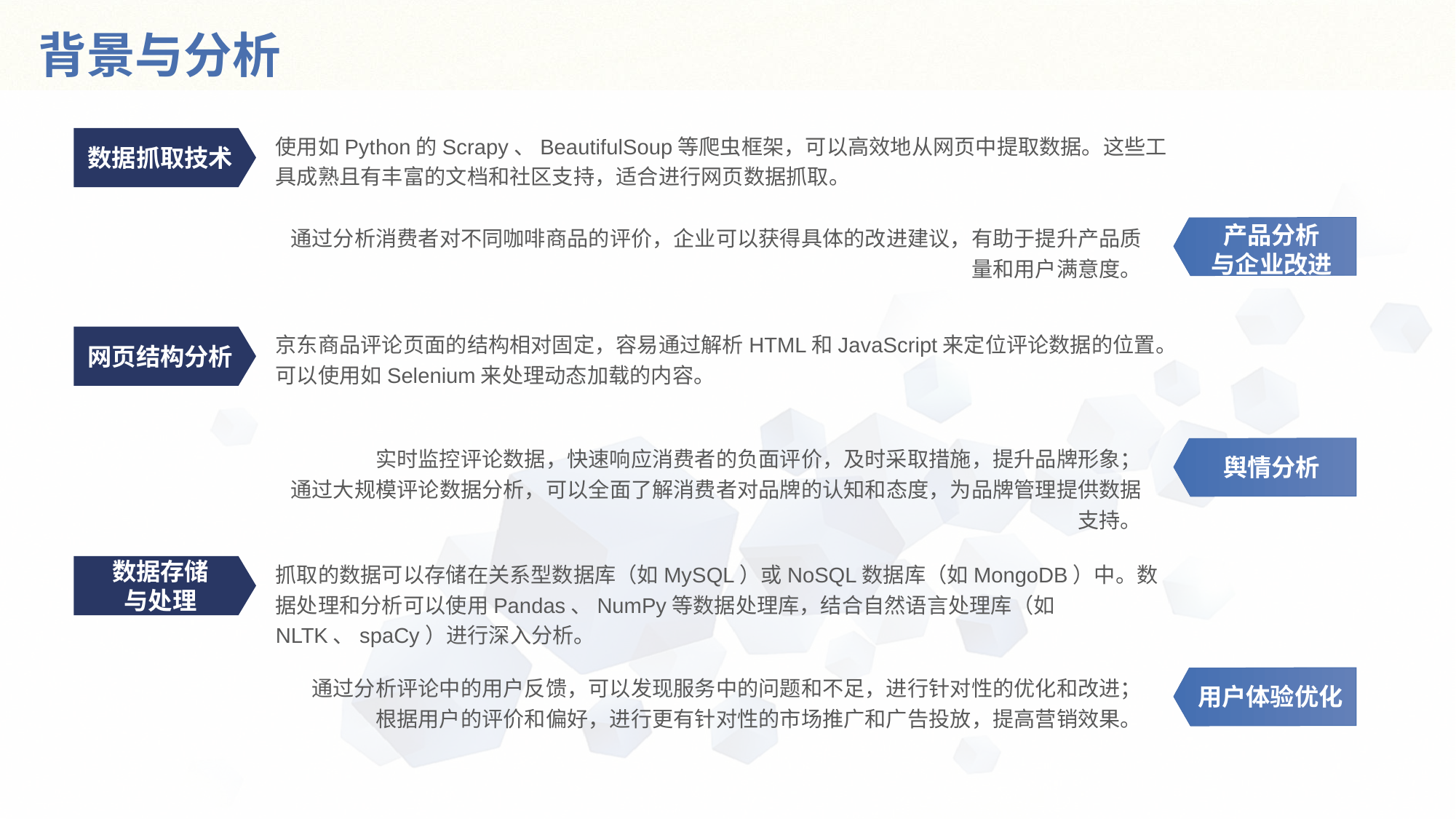

# 背景与分析
数据抓取技术
使用如Python的Scrapy、BeautifulSoup等爬虫框架，可以高效地从网页中提取数据。这些工具成熟且有丰富的文档和社区支持，适合进行网页数据抓取。

产品分析
与企业改进
通过分析消费者对不同咖啡商品的评价，企业可以获得具体的改进建议，有助于提升产品质量和用户满意度。

网页结构分析
京东商品评论页面的结构相对固定，容易通过解析HTML和JavaScript来定位评论数据的位置。可以使用如Selenium来处理动态加载的内容。

舆情分析
实时监控评论数据，快速响应消费者的负面评价，及时采取措施，提升品牌形象；
通过大规模评论数据分析，可以全面了解消费者对品牌的认知和态度，为品牌管理提供数据支持。
数据存储
与处理
抓取的数据可以存储在关系型数据库（如MySQL）或NoSQL数据库（如MongoDB）中。数据处理和分析可以使用Pandas、NumPy等数据处理库，结合自然语言处理库（如NLTK、spaCy）进行深入分析。

用户体验优化
通过分析评论中的用户反馈，可以发现服务中的问题和不足，进行针对性的优化和改进；
根据用户的评价和偏好，进行更有针对性的市场推广和广告投放，提高营销效果。